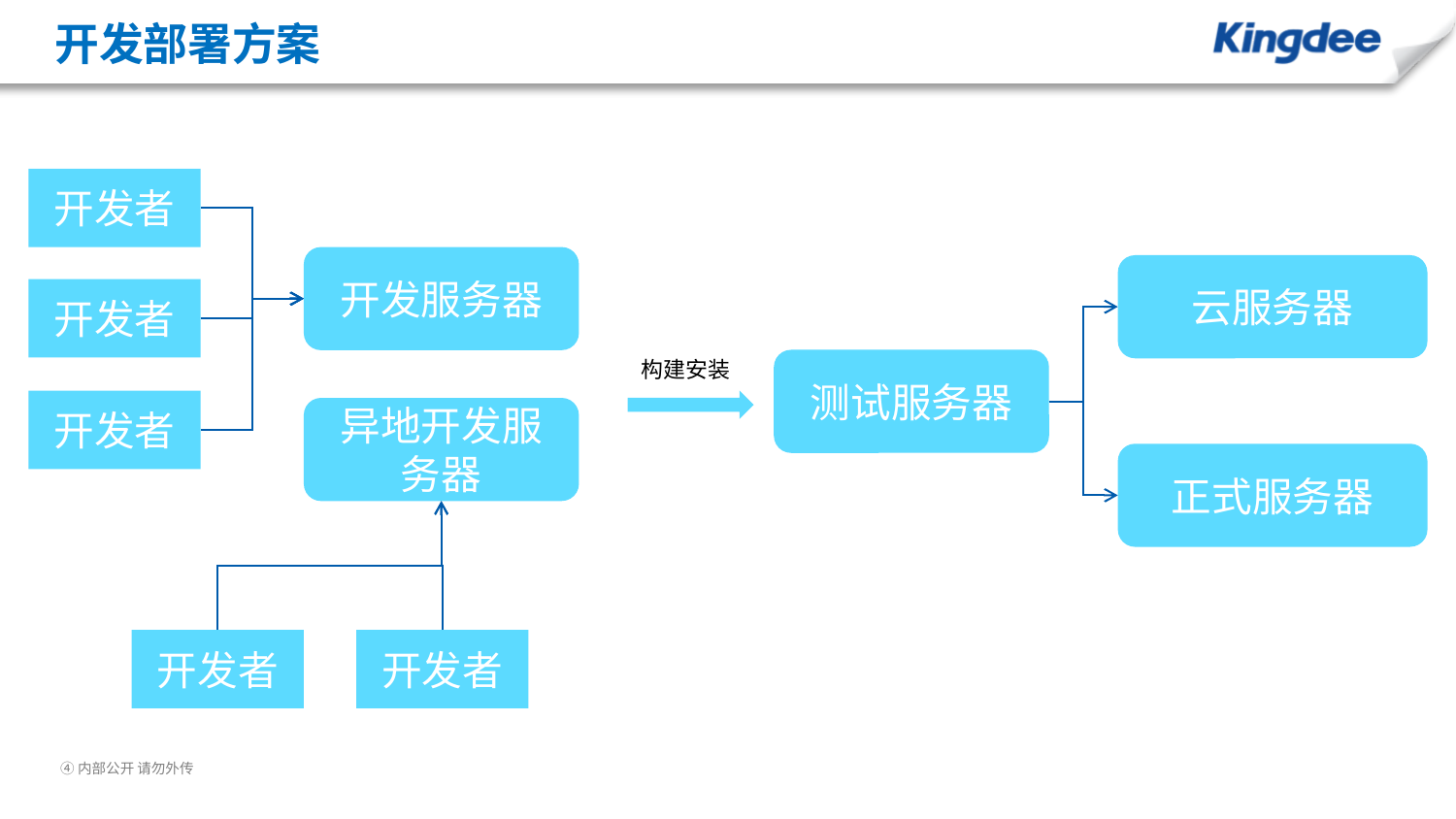

# 开发部署方案
开发者
开发服务器
云服务器
开发者
构建安装
测试服务器
开发者

异地开发服务器
正式服务器
开发者
开发者